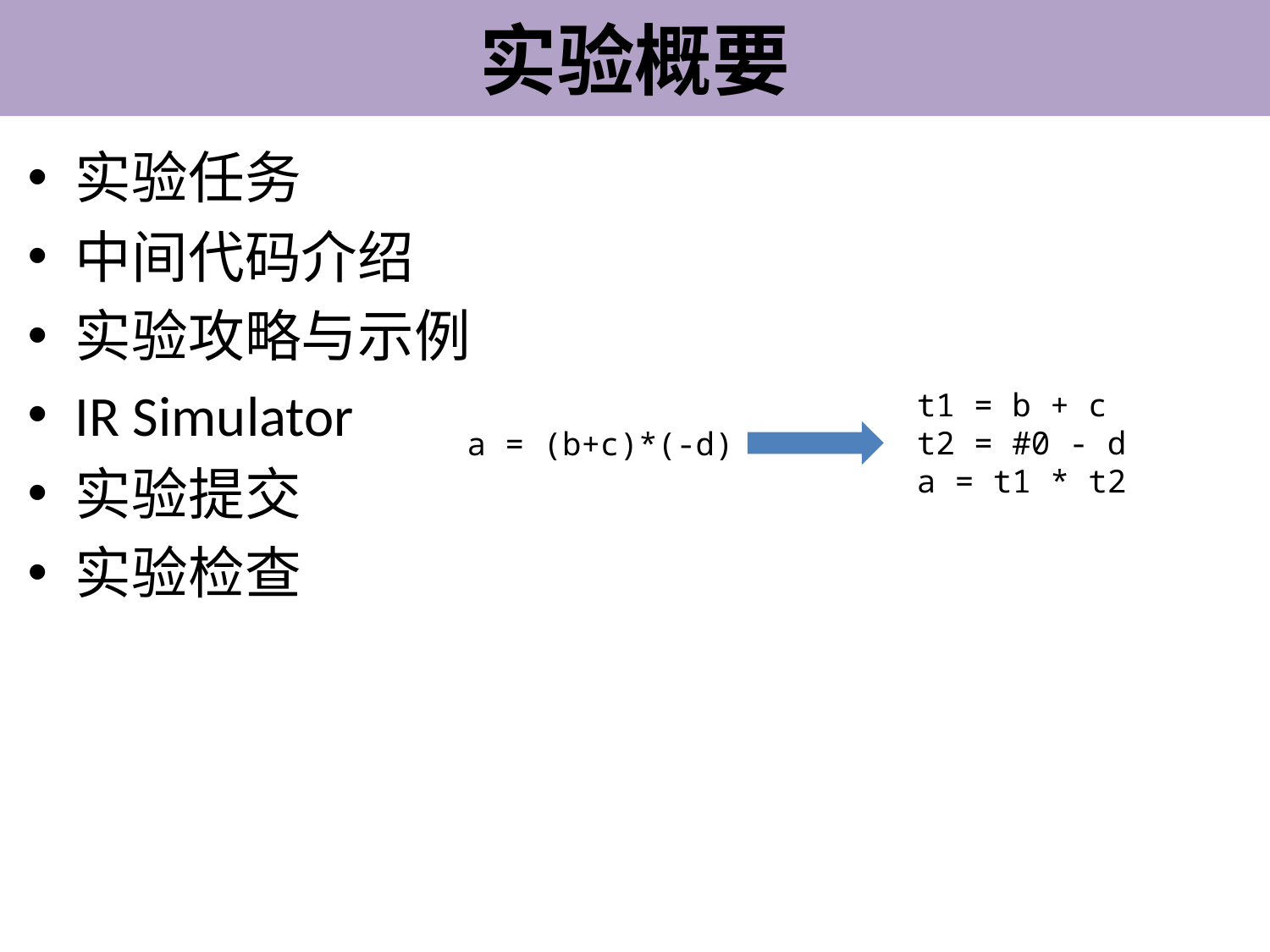

# 实验概要
实验任务
中间代码介绍
实验攻略与示例
IR Simulator
实验提交
实验检查

t1 = b + c
t2 = #0 - d
a = t1 * t2
a = (b+c)*(-d)

3